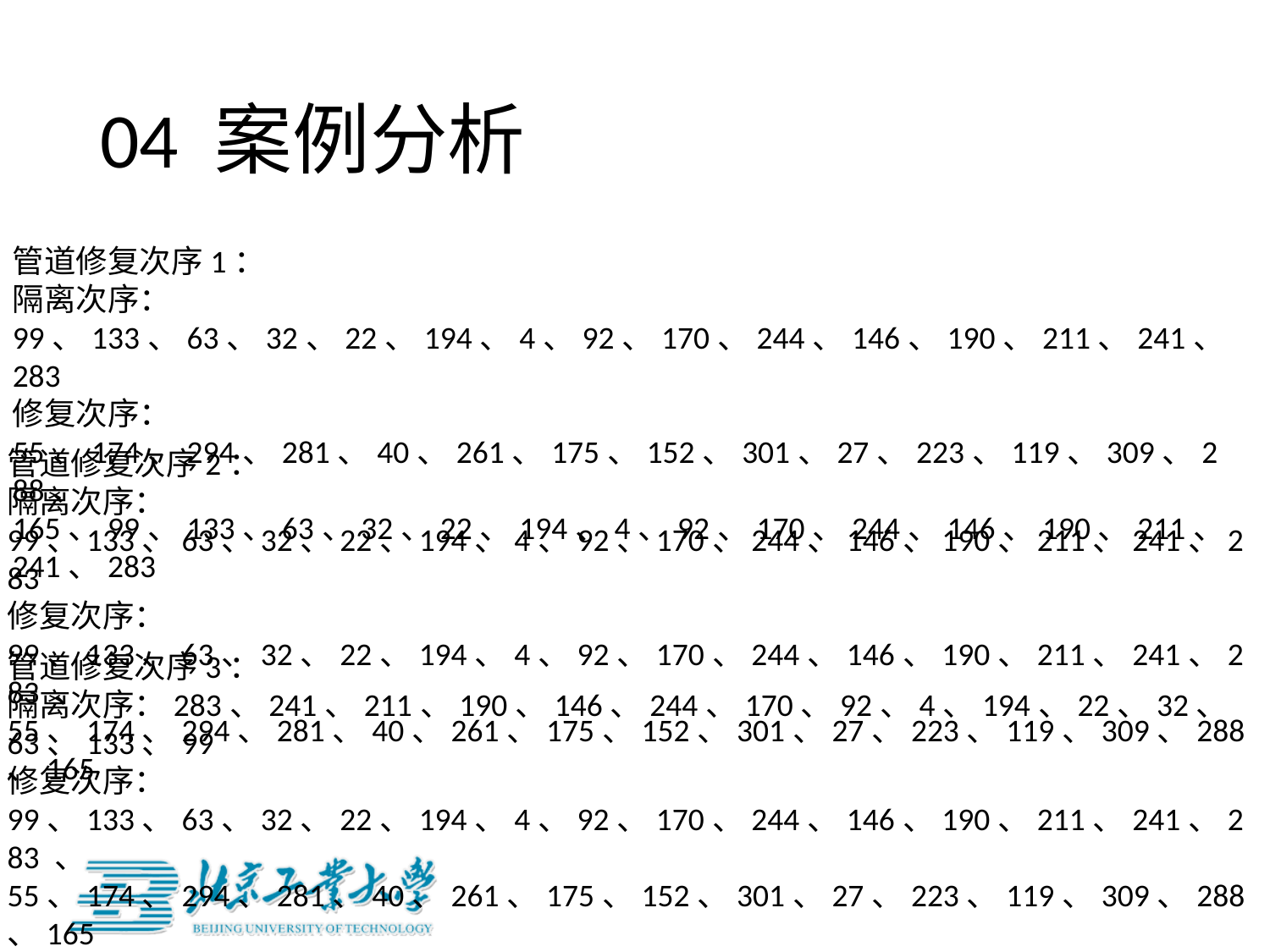

# 04 案例分析
管道修复次序1：
隔离次序：99、133、63、32、22、194、4、92、170、244、146、190、211、241、283
修复次序：55、174、294、281、40、261、175、152、301、27、223、119、309、288、
165、99、133、63、32、22、194、4、92、170、244、146、190、211、241、283
管道修复次序2：
隔离次序：99、133、63、32、22、194、4、92、170、244、146、190、211、241、283
修复次序：99、133、63、32、22、194、4、92、170、244、146、190、211、241、283 、
55、174、294、281、40、261、175、152、301、27、223、119、309、288、165
管道修复次序3：
隔离次序：283、241、211、190、146、244、170、92、4、194、22、32、63、133、99
修复次序：99、133、63、32、22、194、4、92、170、244、146、190、211、241、283 、
55、174、294、281、40、261、175、152、301、27、223、119、309、288、165